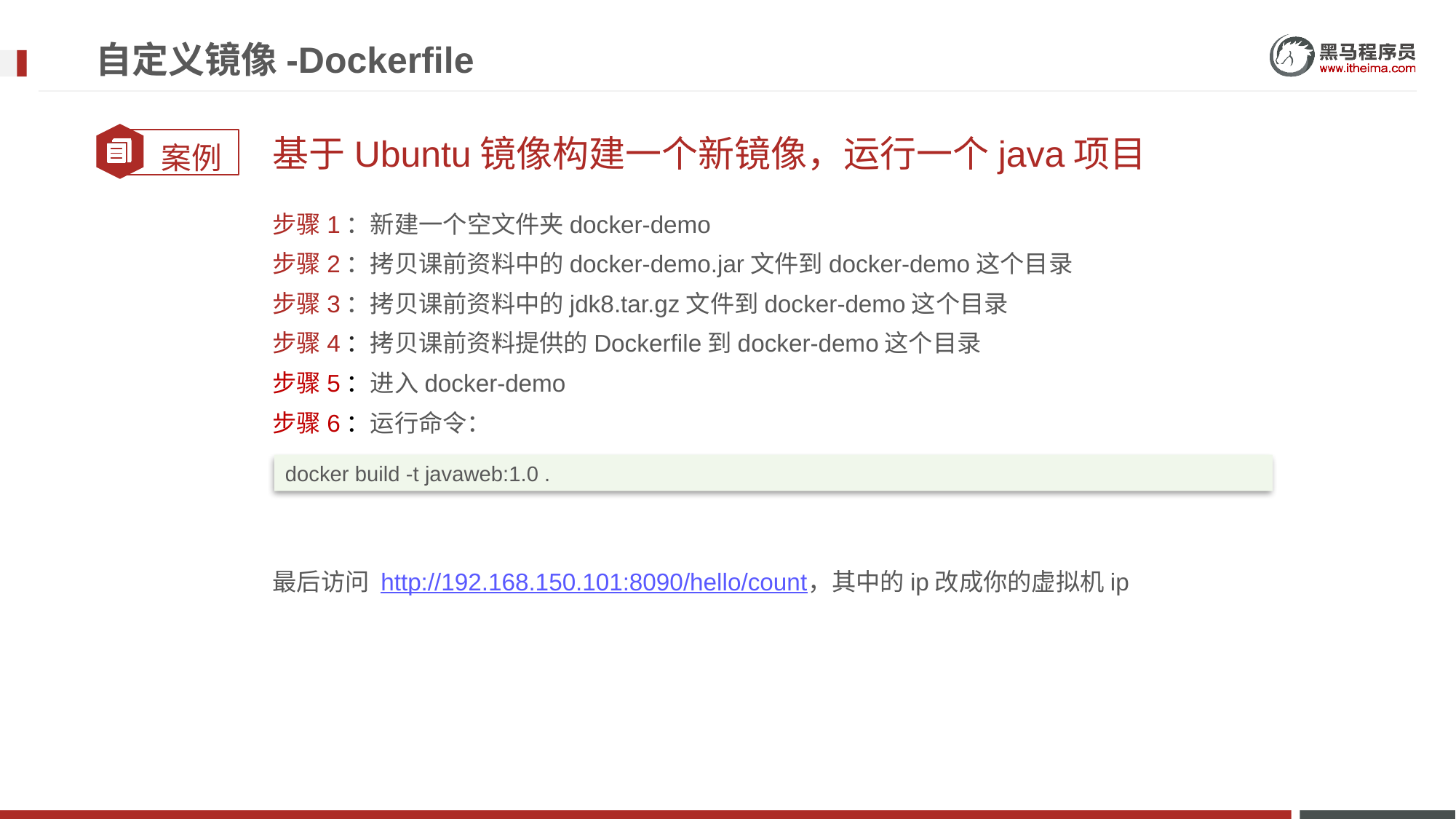

# 自定义镜像-Dockerfile
基于Ubuntu镜像构建一个新镜像，运行一个java项目
步骤1：新建一个空文件夹docker-demo
步骤2：拷贝课前资料中的docker-demo.jar文件到docker-demo这个目录
步骤3：拷贝课前资料中的jdk8.tar.gz文件到docker-demo这个目录
步骤4：拷贝课前资料提供的Dockerfile到docker-demo这个目录
步骤5：进入docker-demo
步骤6：运行命令：

最后访问 http://192.168.150.101:8090/hello/count，其中的ip改成你的虚拟机ip

docker build -t javaweb:1.0 .